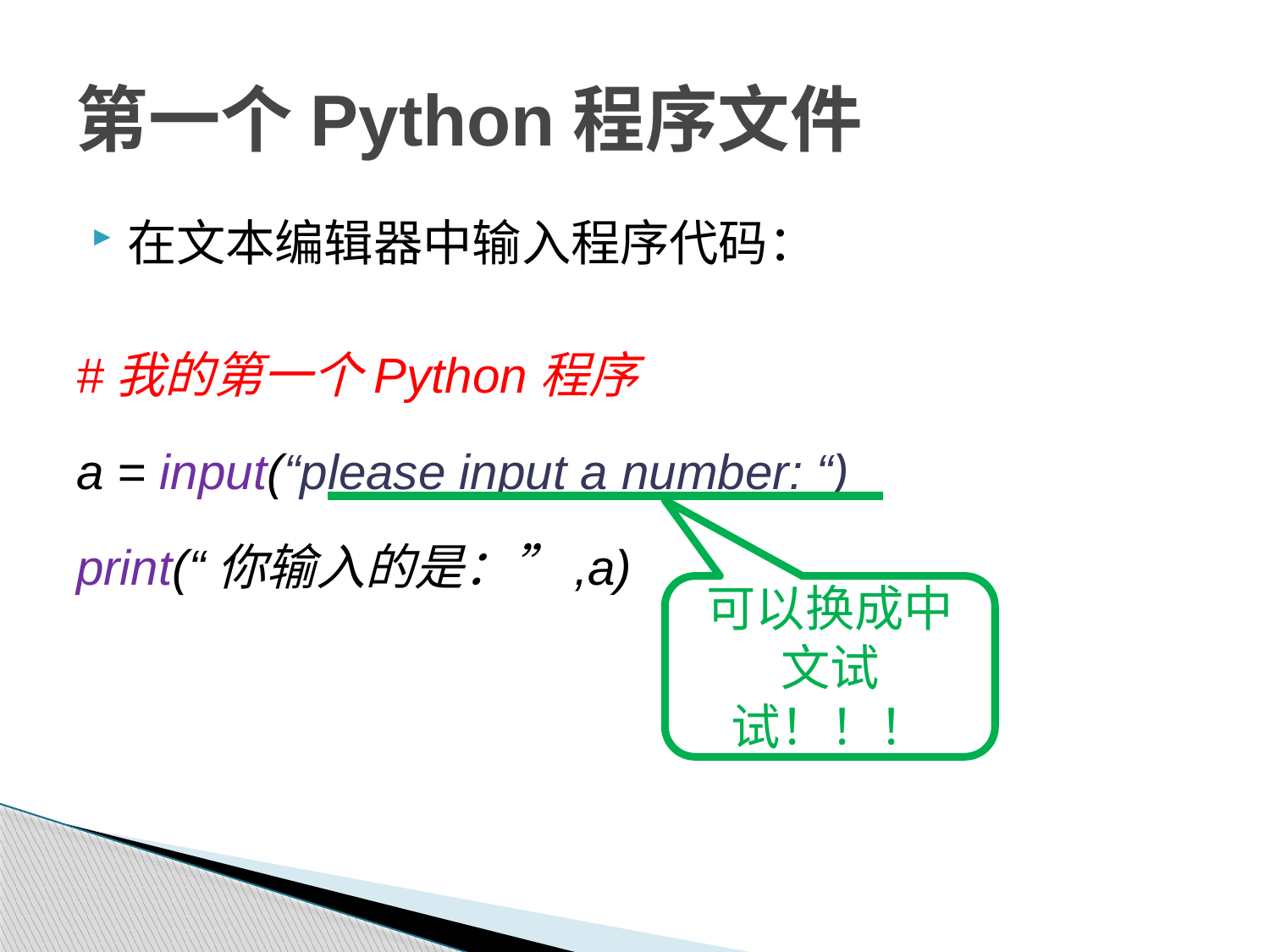

# 第一个Python程序文件
在文本编辑器中输入程序代码：

#我的第一个Python程序
a = input(“please input a number: “)
print(“你输入的是：”,a)
可以换成中文试试！！！